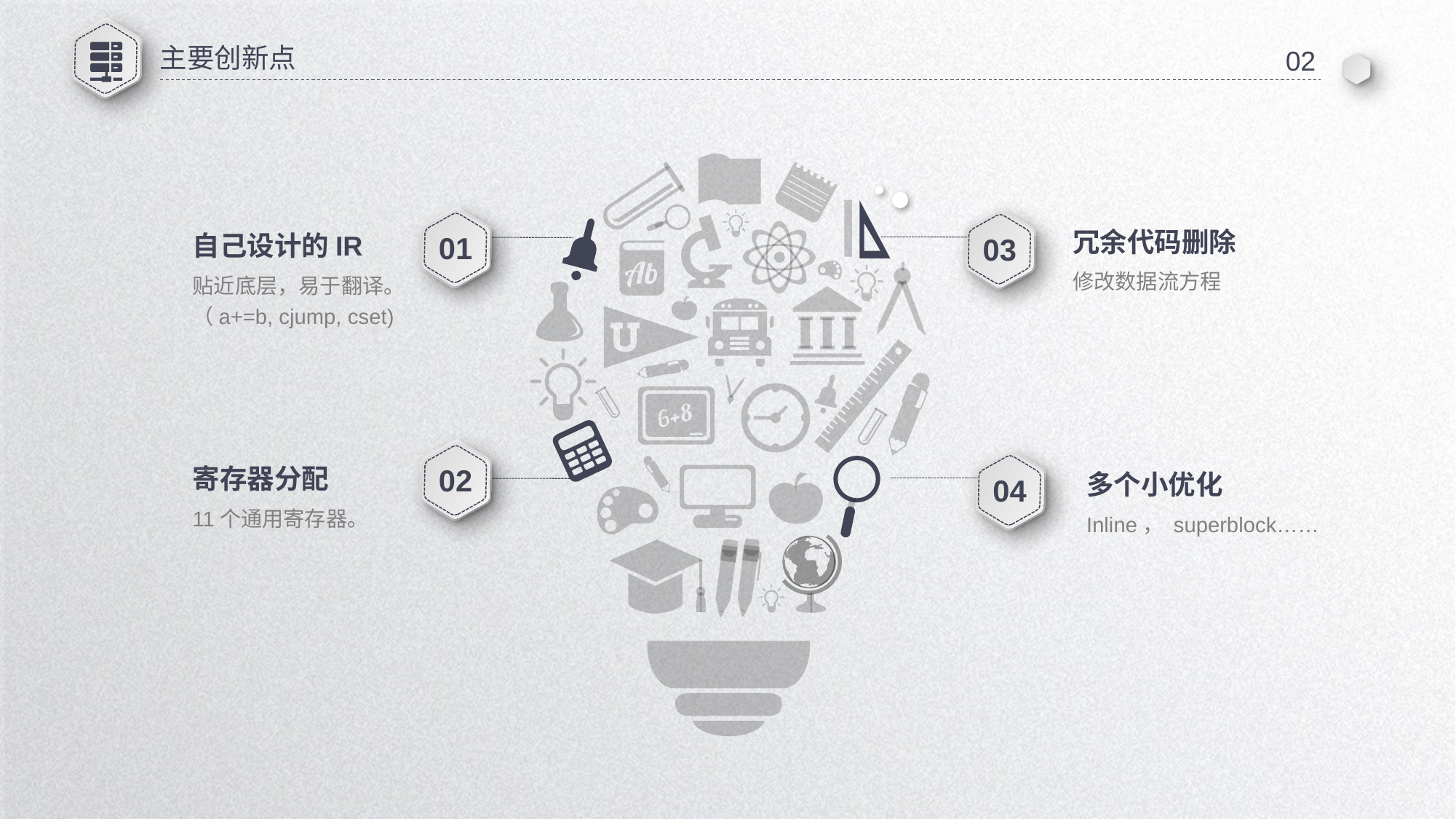

主要创新点
02

01

03

冗余代码删除

自己设计的IR

修改数据流方程

贴近底层，易于翻译。
（a+=b, cjump, cset)

02

04

寄存器分配
多个小优化

11个通用寄存器。

Inline， superblock……